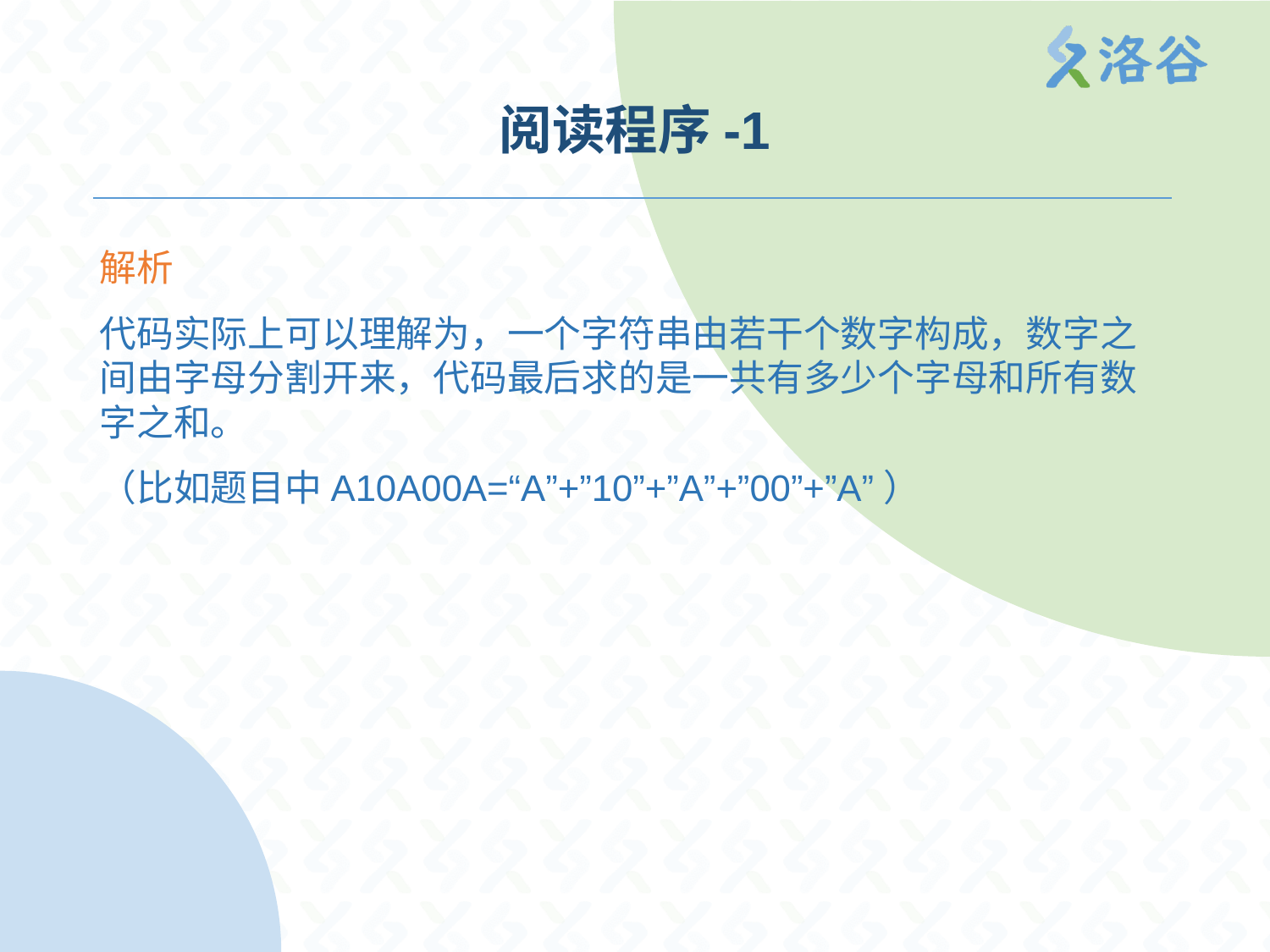

# 阅读程序-1
解析
代码实际上可以理解为，一个字符串由若干个数字构成，数字之间由字母分割开来，代码最后求的是一共有多少个字母和所有数字之和。
（比如题目中A10A00A=“A”+”10”+”A”+”00”+”A”）